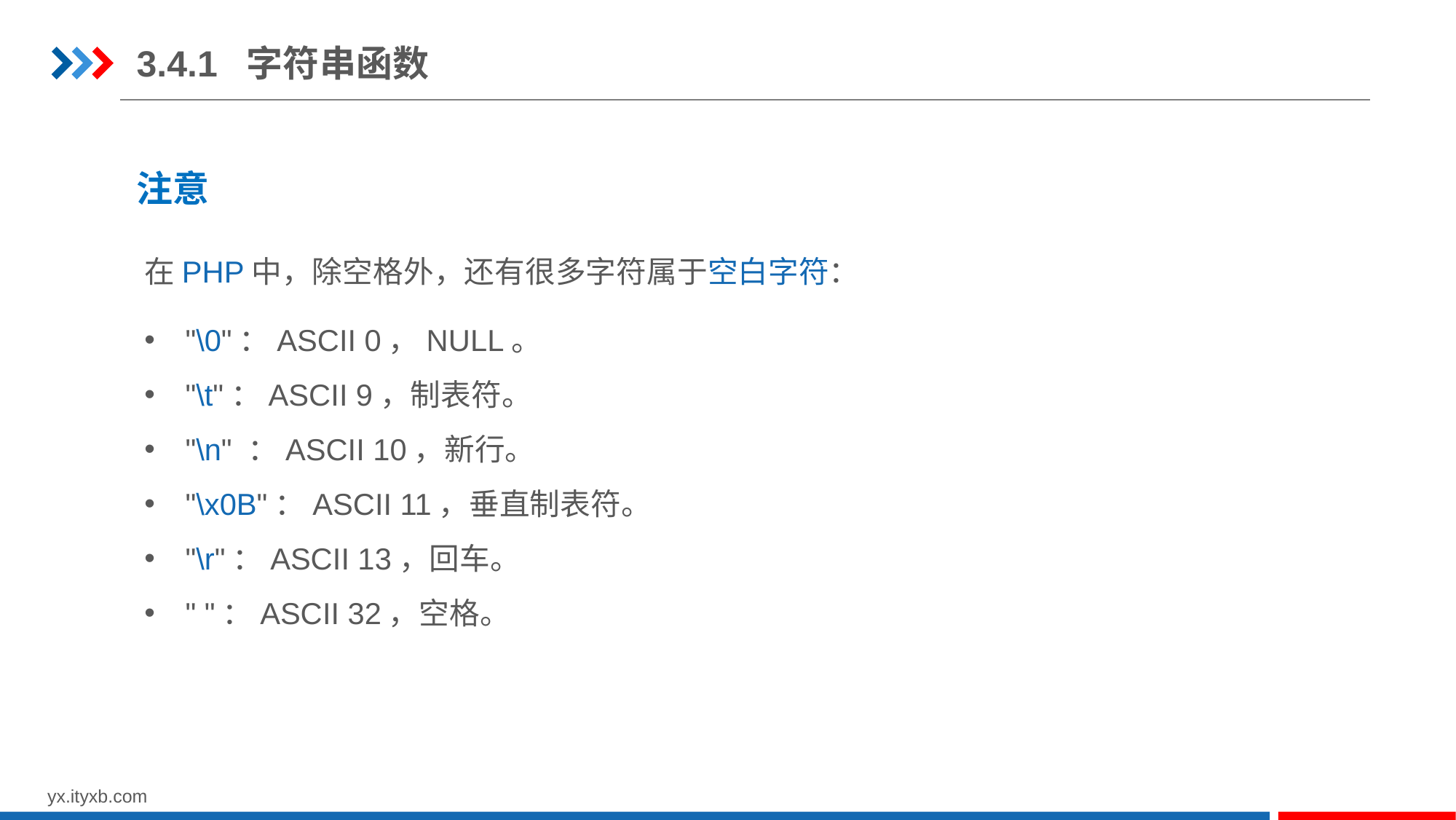

3.4.1  字符串函数
注意
在PHP中，除空格外，还有很多字符属于空白字符：

"\0"：ASCII 0，NULL。
"\t"：ASCII 9，制表符。
"\n" ：ASCII 10，新行。
"\x0B"：ASCII 11，垂直制表符。
"\r"：ASCII 13，回车。
" "：ASCII 32，空格。